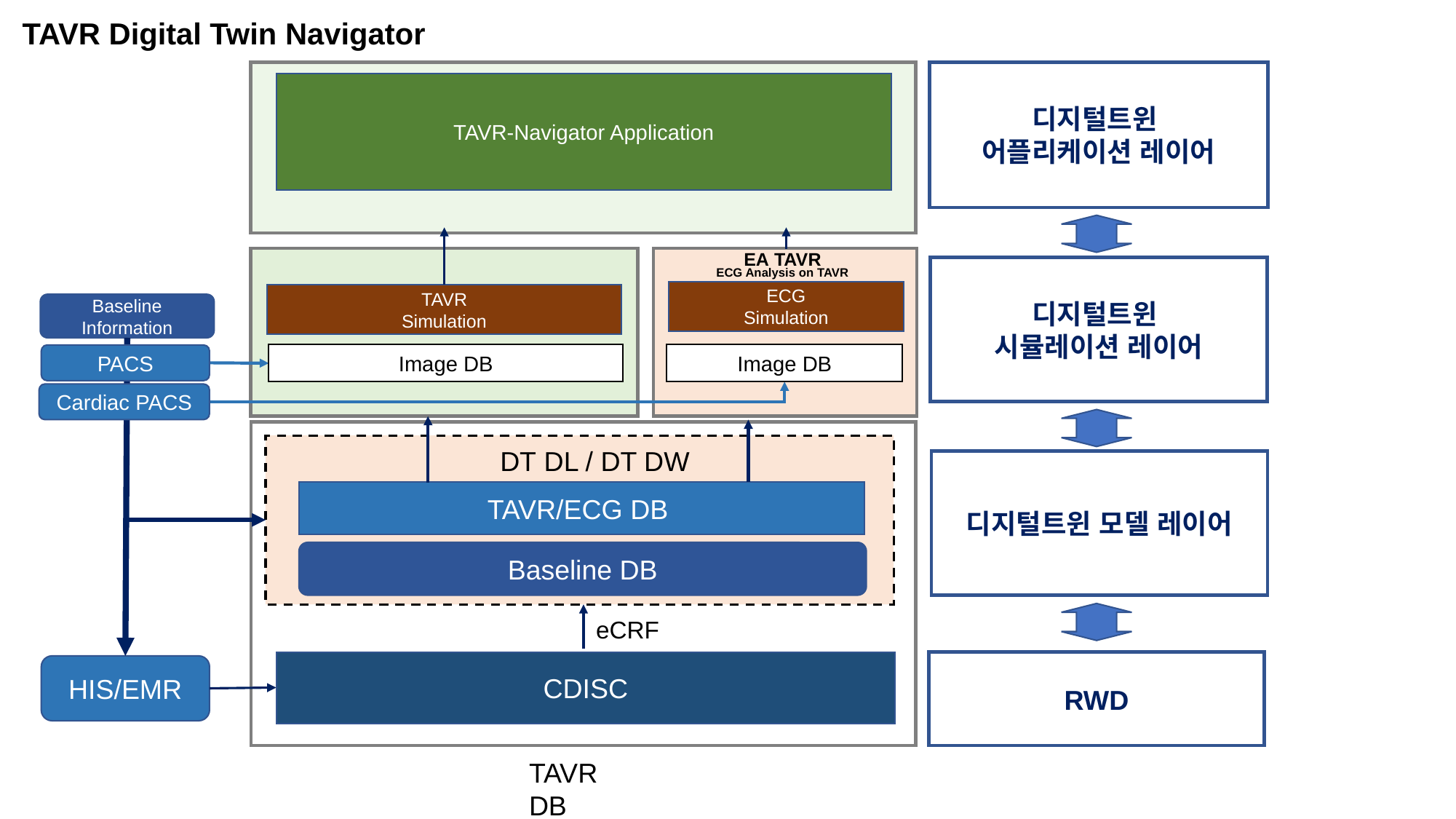

Digital TAVR
TAVR Digital Twin Navigator

디지털트윈
어플리케이션 레이어
TAVR-Navigator Application

EA TAVR
ECG Analysis on TAVR
디지털트윈
시뮬레이션 레이어
ECG
Simulation
TAVR
Simulation
Baseline
Information
Image DB
Image DB
PACS
Cardiac PACS

DT DL / DT DW
디지털트윈 모델 레이어
TAVR/ECG DB
Baseline DB

eCRF
CDISC
RWD
HIS/EMR
TAVR DB
DICOM